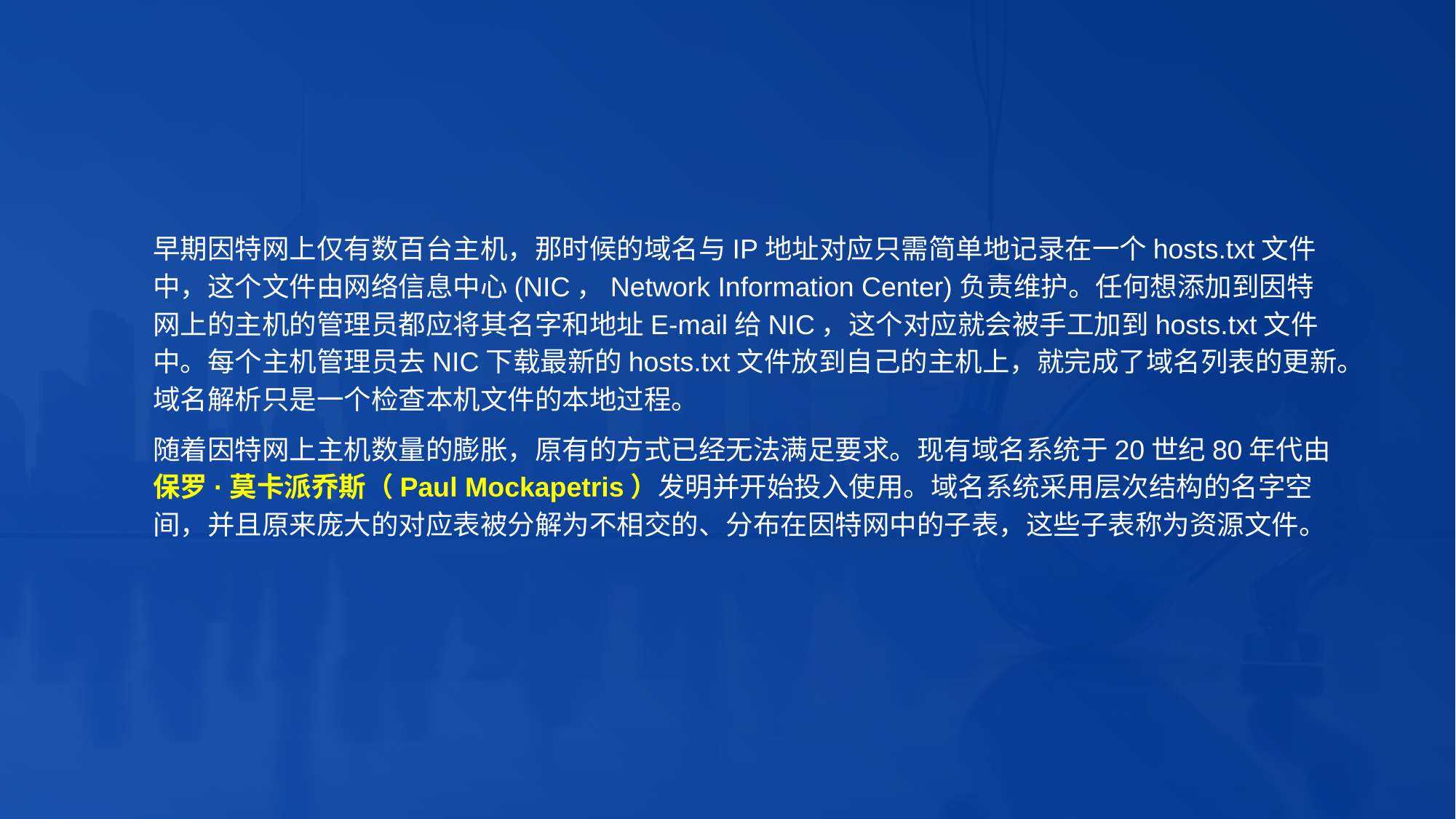

早期因特网上仅有数百台主机，那时候的域名与IP地址对应只需简单地记录在一个hosts.txt文件中，这个文件由网络信息中心(NIC，Network Information Center)负责维护。任何想添加到因特网上的主机的管理员都应将其名字和地址E-mail给NIC，这个对应就会被手工加到hosts.txt文件中。每个主机管理员去NIC下载最新的hosts.txt文件放到自己的主机上，就完成了域名列表的更新。域名解析只是一个检查本机文件的本地过程。
随着因特网上主机数量的膨胀，原有的方式已经无法满足要求。现有域名系统于20世纪80年代由保罗·莫卡派乔斯（Paul Mockapetris）发明并开始投入使用。域名系统采用层次结构的名字空间，并且原来庞大的对应表被分解为不相交的、分布在因特网中的子表，这些子表称为资源文件。